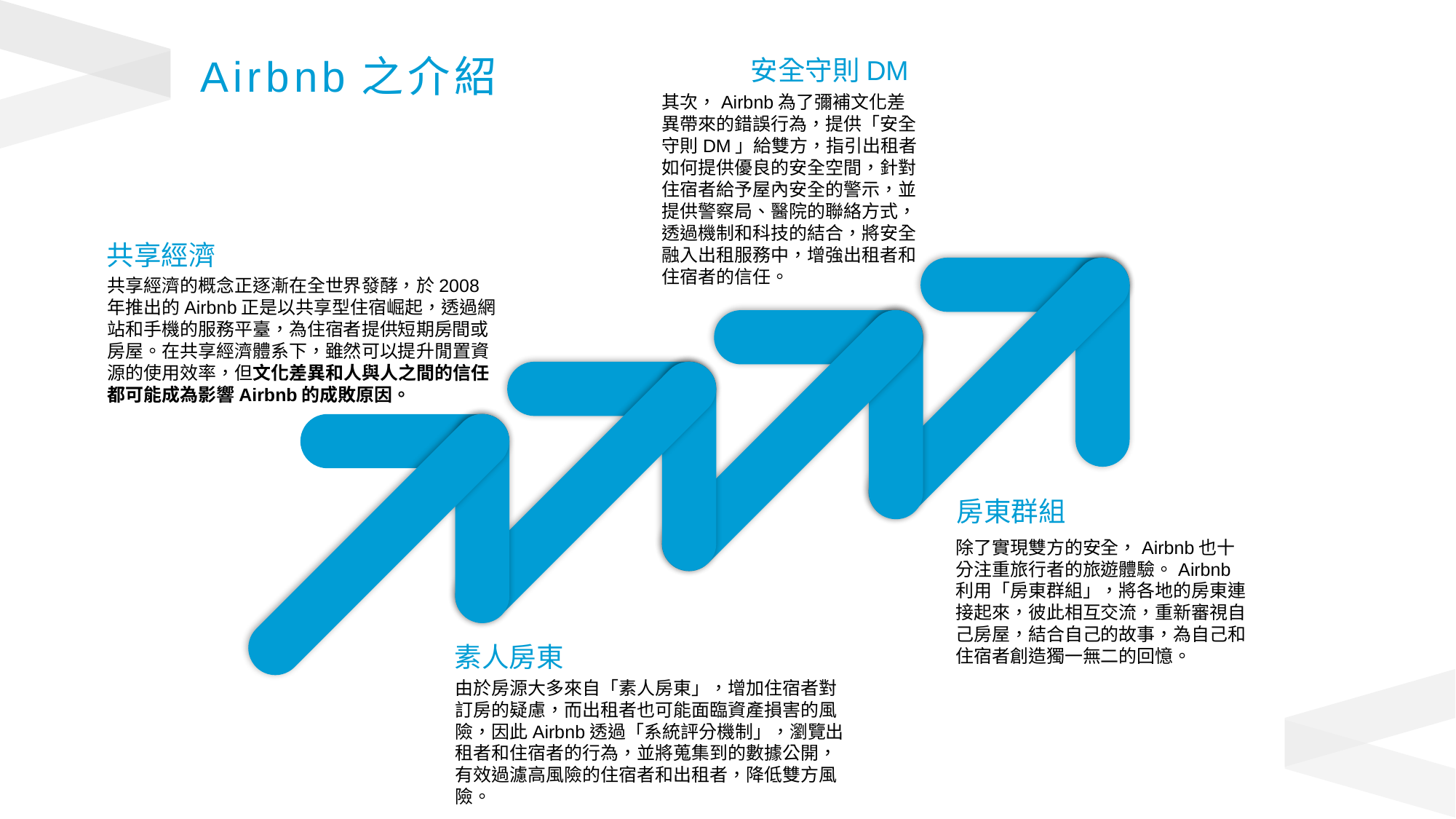

Airbnb之介紹
安全守則DM
其次，Airbnb為了彌補文化差異帶來的錯誤行為，提供「安全守則DM」給雙方，指引出租者如何提供優良的安全空間，針對住宿者給予屋內安全的警示，並提供警察局、醫院的聯絡方式，透過機制和科技的結合，將安全融入出租服務中，增強出租者和住宿者的信任。
共享經濟的概念正逐漸在全世界發酵，於2008年推出的Airbnb正是以共享型住宿崛起，透過網站和手機的服務平臺，為住宿者提供短期房間或房屋。在共享經濟體系下，雖然可以提升閒置資源的使用效率，但文化差異和人與人之間的信任都可能成為影響Airbnb的成敗原因。
共享經濟

房東群組
除了實現雙方的安全，Airbnb也十分注重旅行者的旅遊體驗。Airbnb利用「房東群組」，將各地的房東連接起來，彼此相互交流，重新審視自己房屋，結合自己的故事，為自己和住宿者創造獨一無二的回憶。
由於房源大多來自「素人房東」，增加住宿者對訂房的疑慮，而出租者也可能面臨資產損害的風險，因此Airbnb透過「系統評分機制」，瀏覽出租者和住宿者的行為，並將蒐集到的數據公開，有效過濾高風險的住宿者和出租者，降低雙方風險。
素人房東